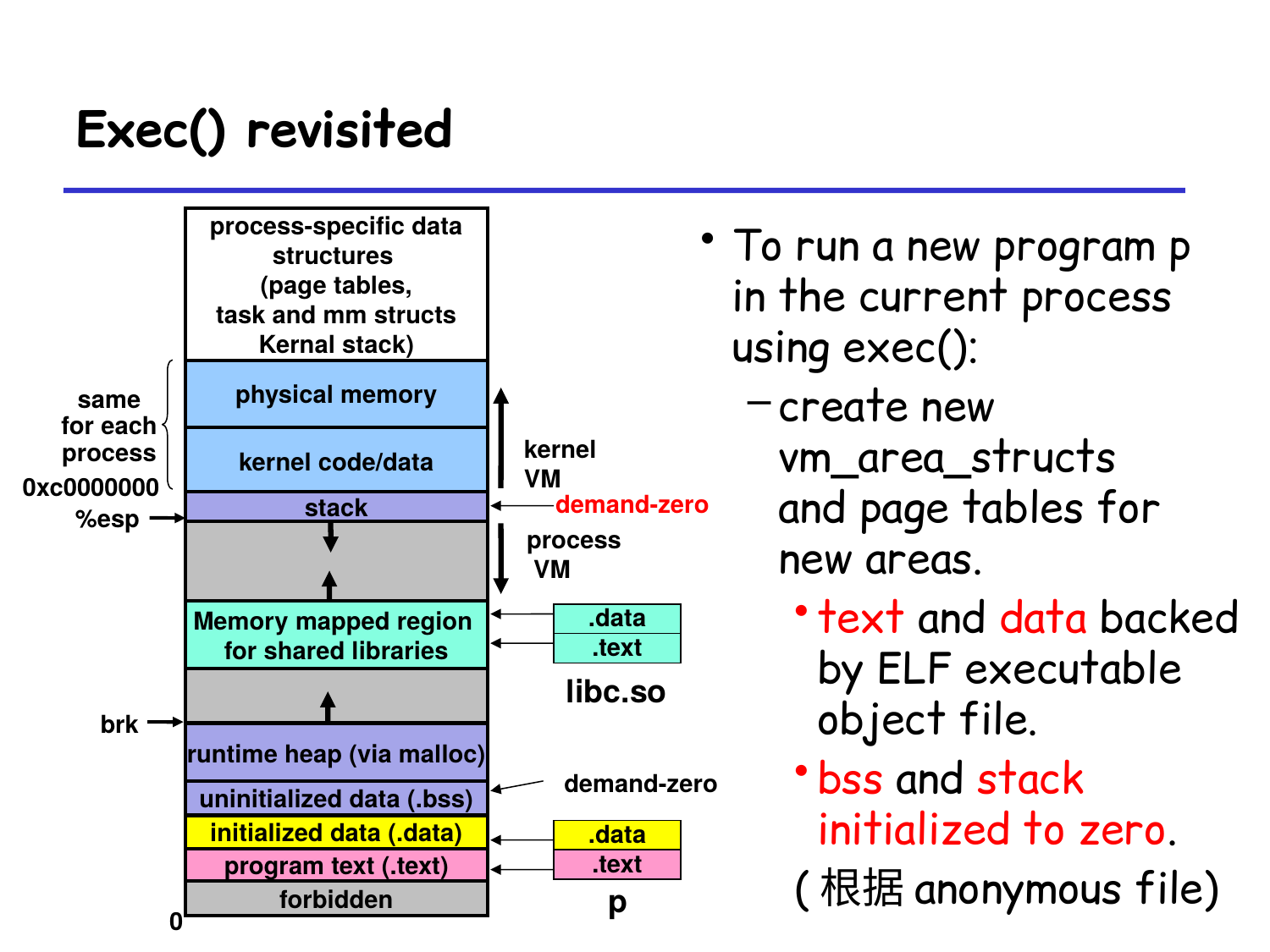

# Exec() revisited
process-specific data
structures
(page tables,
task and mm structs
Kernal stack)
To run a new program p
in the current process using exec():
create new vm_area_structs
and page tables for
new areas.
text and data backed by ELF executable object file.
bss and stack initialized to zero.
(根据anonymous file)

physical memory
same for each process

kernel code/data
kernel
VM
0xc0000000
demand-zero
stack
%esp

process
 VM

Memory mapped region
for shared libraries
.data

.text

libc.so

brk

runtime heap (via malloc)
demand-zero
uninitialized data (.bss)

initialized data (.data)
.data

program text (.text)
.text
33

p
forbidden
0